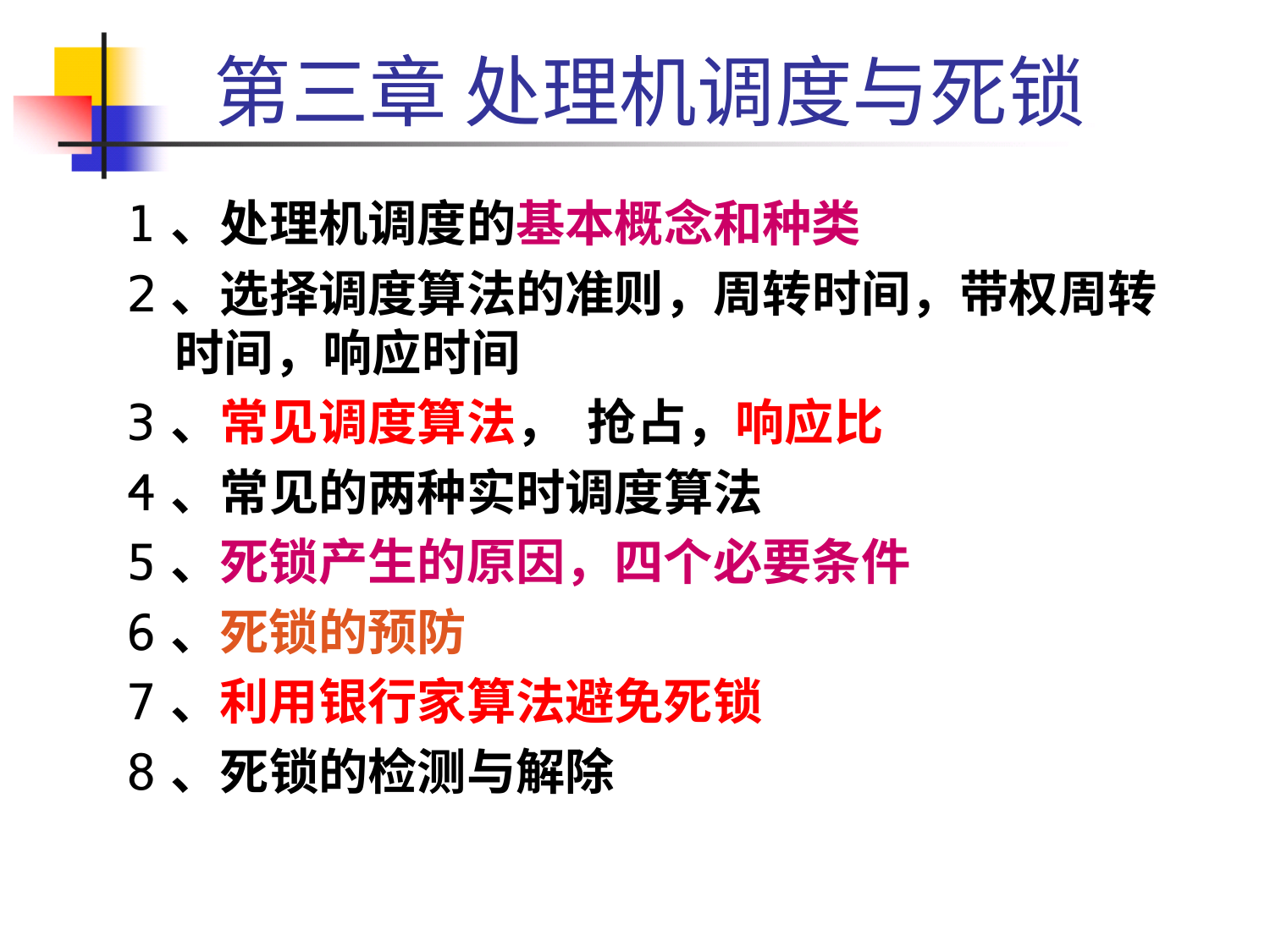

第三章 处理机调度与死锁
1、处理机调度的基本概念和种类
2、选择调度算法的准则，周转时间，带权周转时间，响应时间
3、常见调度算法，  抢占，响应比
4、常见的两种实时调度算法
5、死锁产生的原因，四个必要条件
6、死锁的预防
7、利用银行家算法避免死锁
8、死锁的检测与解除